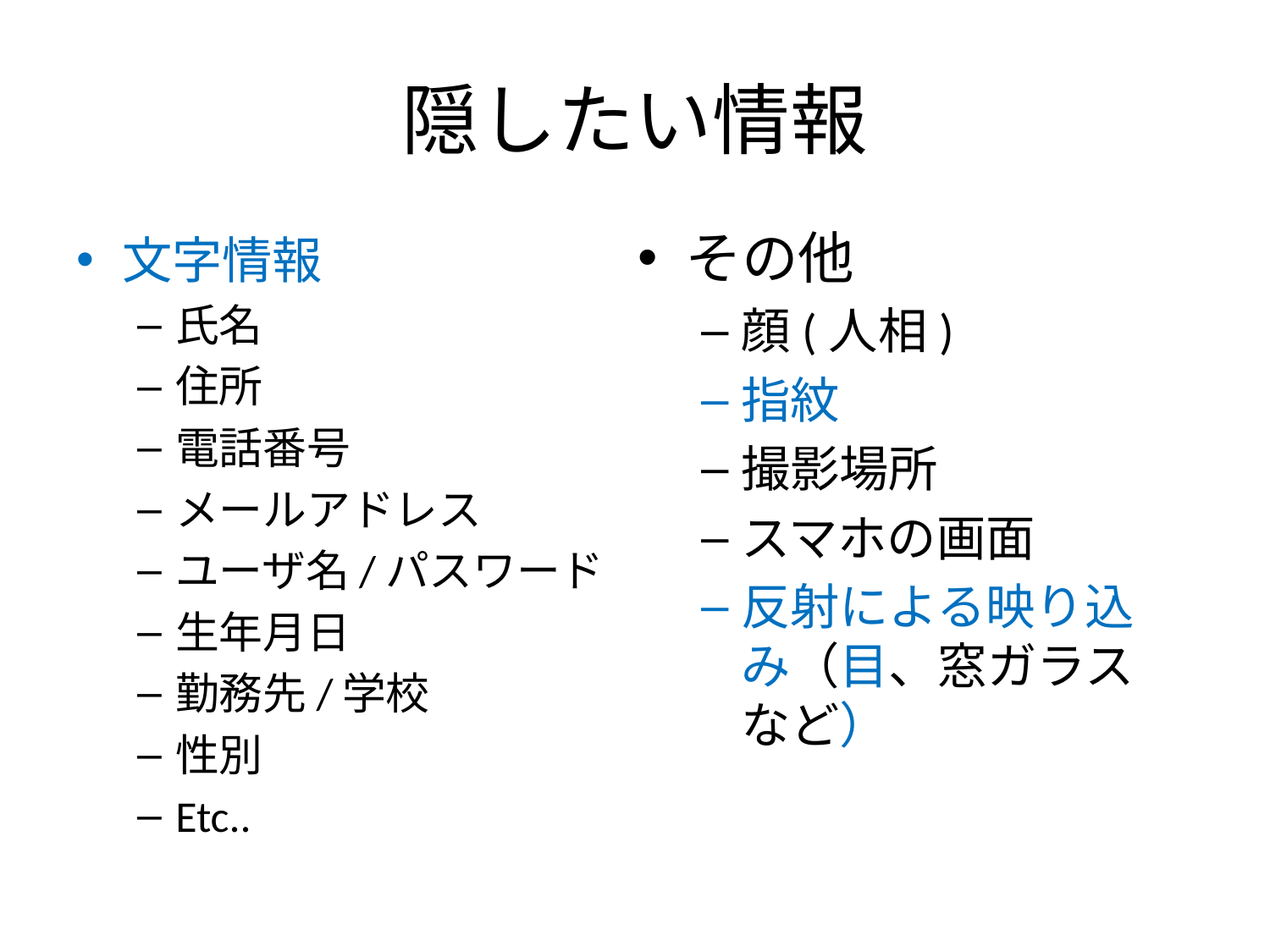

# 隠したい情報
その他
顔(人相)
指紋
撮影場所
スマホの画面
反射による映り込み（目、窓ガラスなど）
文字情報
氏名
住所
電話番号
メールアドレス
ユーザ名/パスワード
生年月日
勤務先/学校
性別
Etc..